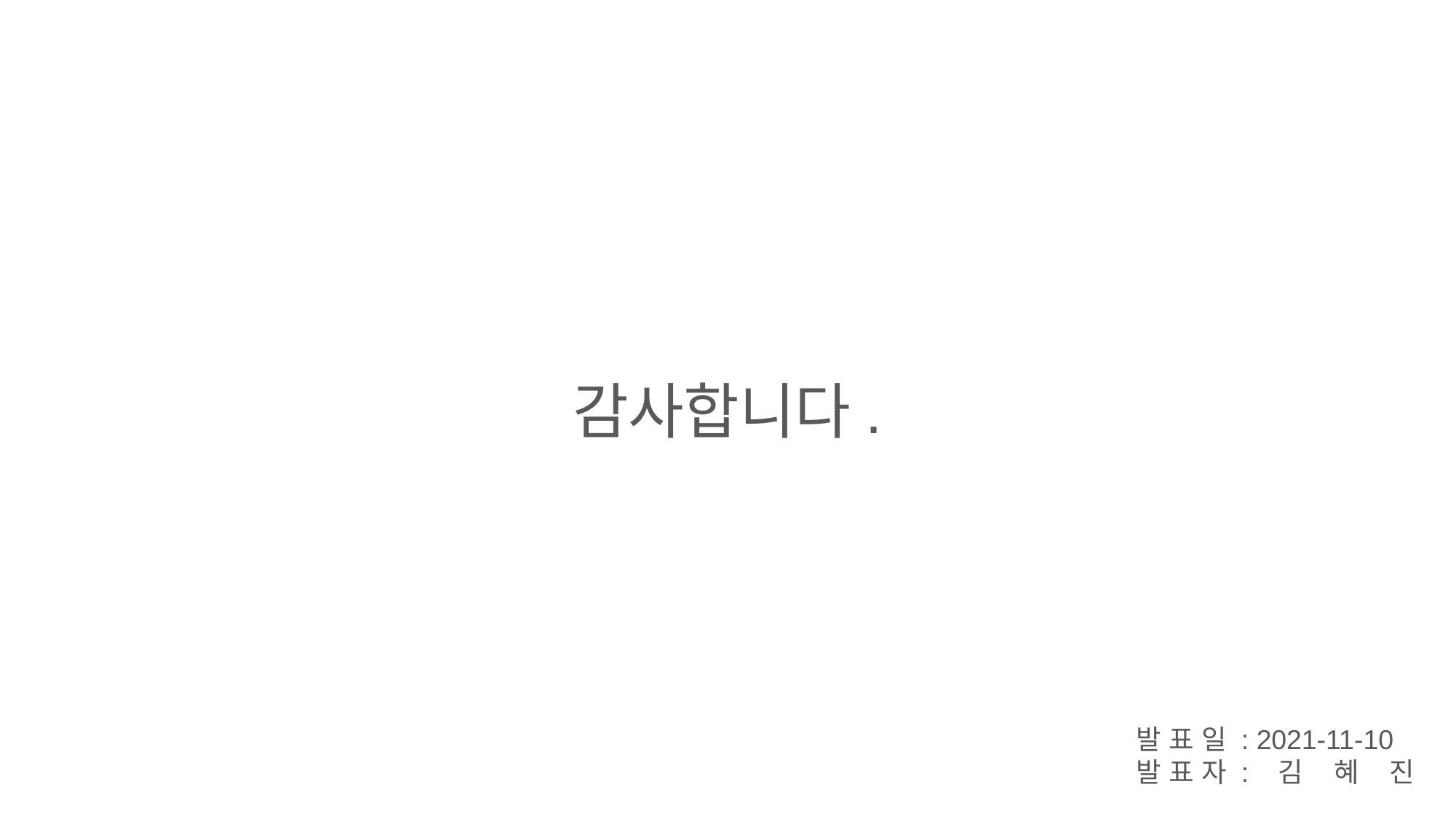

감사합니다.
발 표 일 : 2021-11-10
발 표 자 :   김    혜    진